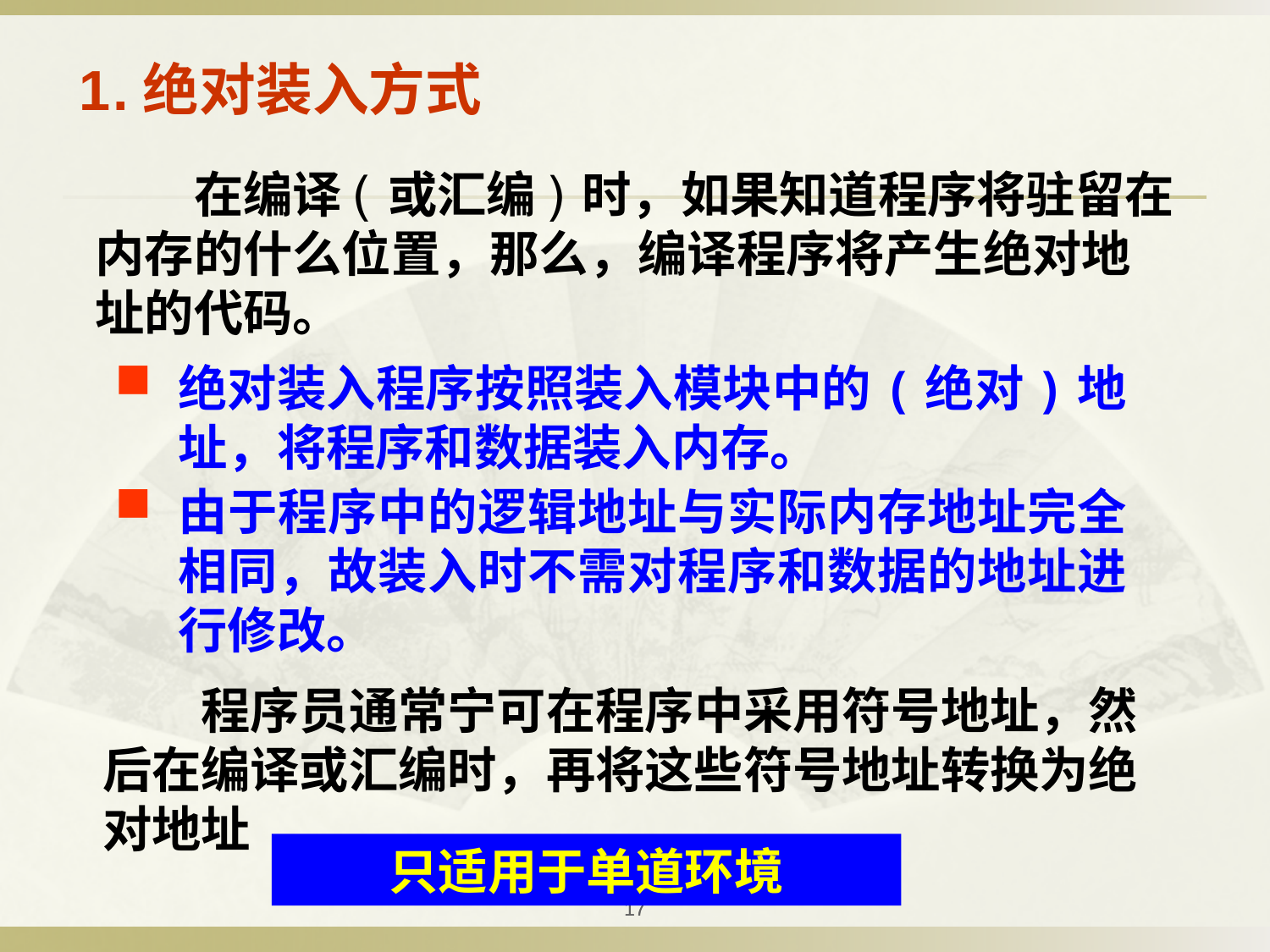

绝对装入方式
　　在编译(或汇编)时，如果知道程序将驻留在内存的什么位置，那么，编译程序将产生绝对地址的代码。
绝对装入程序按照装入模块中的(绝对)地址，将程序和数据装入内存。
由于程序中的逻辑地址与实际内存地址完全相同，故装入时不需对程序和数据的地址进行修改。
　　程序员通常宁可在程序中采用符号地址，然后在编译或汇编时，再将这些符号地址转换为绝对地址
只适用于单道环境
17
17